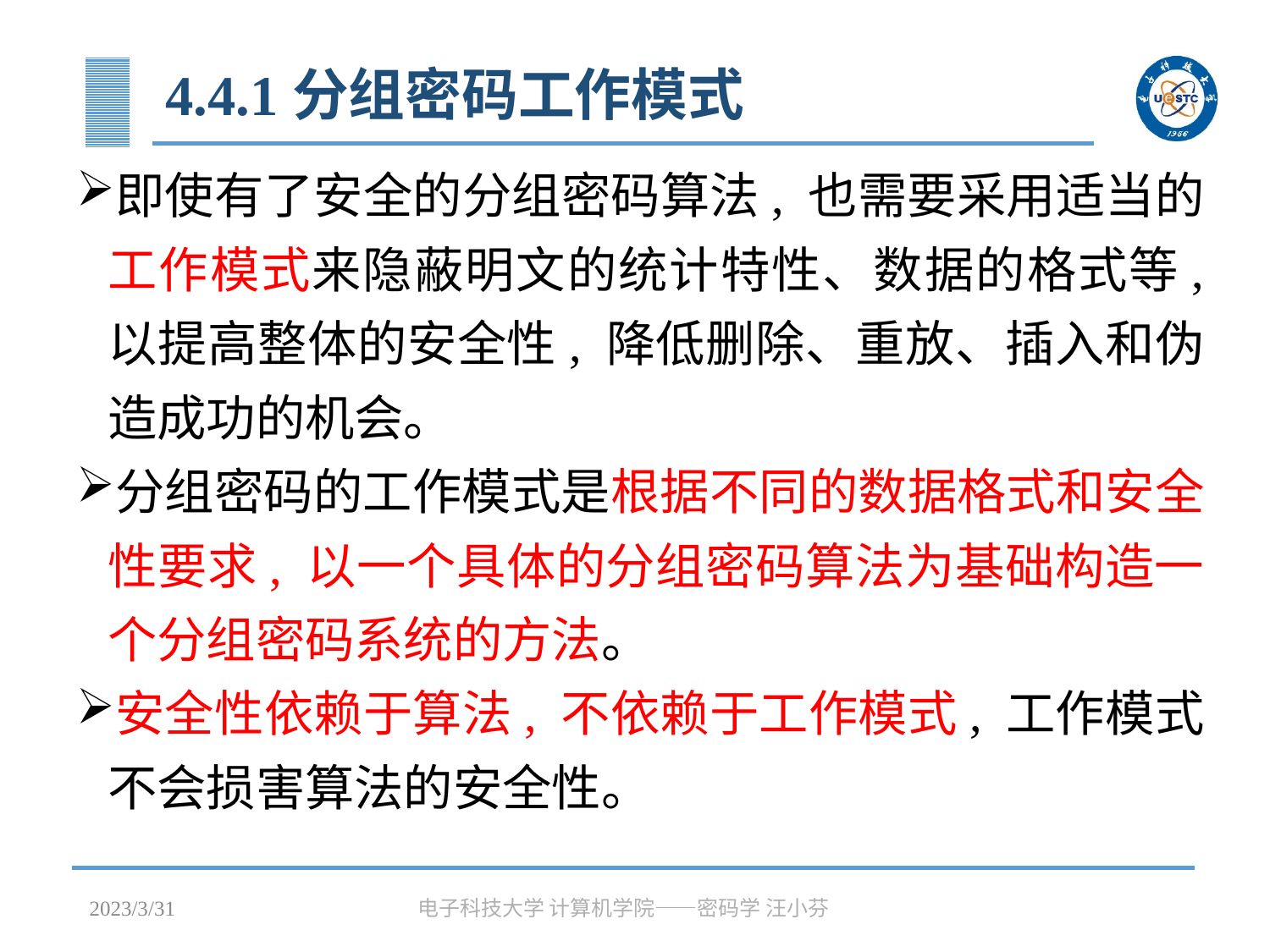

# 4.4.1分组密码工作模式
即使有了安全的分组密码算法, 也需要采用适当的工作模式来隐蔽明文的统计特性、数据的格式等, 以提高整体的安全性, 降低删除、重放、插入和伪造成功的机会。
分组密码的工作模式是根据不同的数据格式和安全性要求, 以一个具体的分组密码算法为基础构造一个分组密码系统的方法。
安全性依赖于算法, 不依赖于工作模式, 工作模式不会损害算法的安全性。

2023/3/31
电子科技大学 计算机学院——密码学 汪小芬